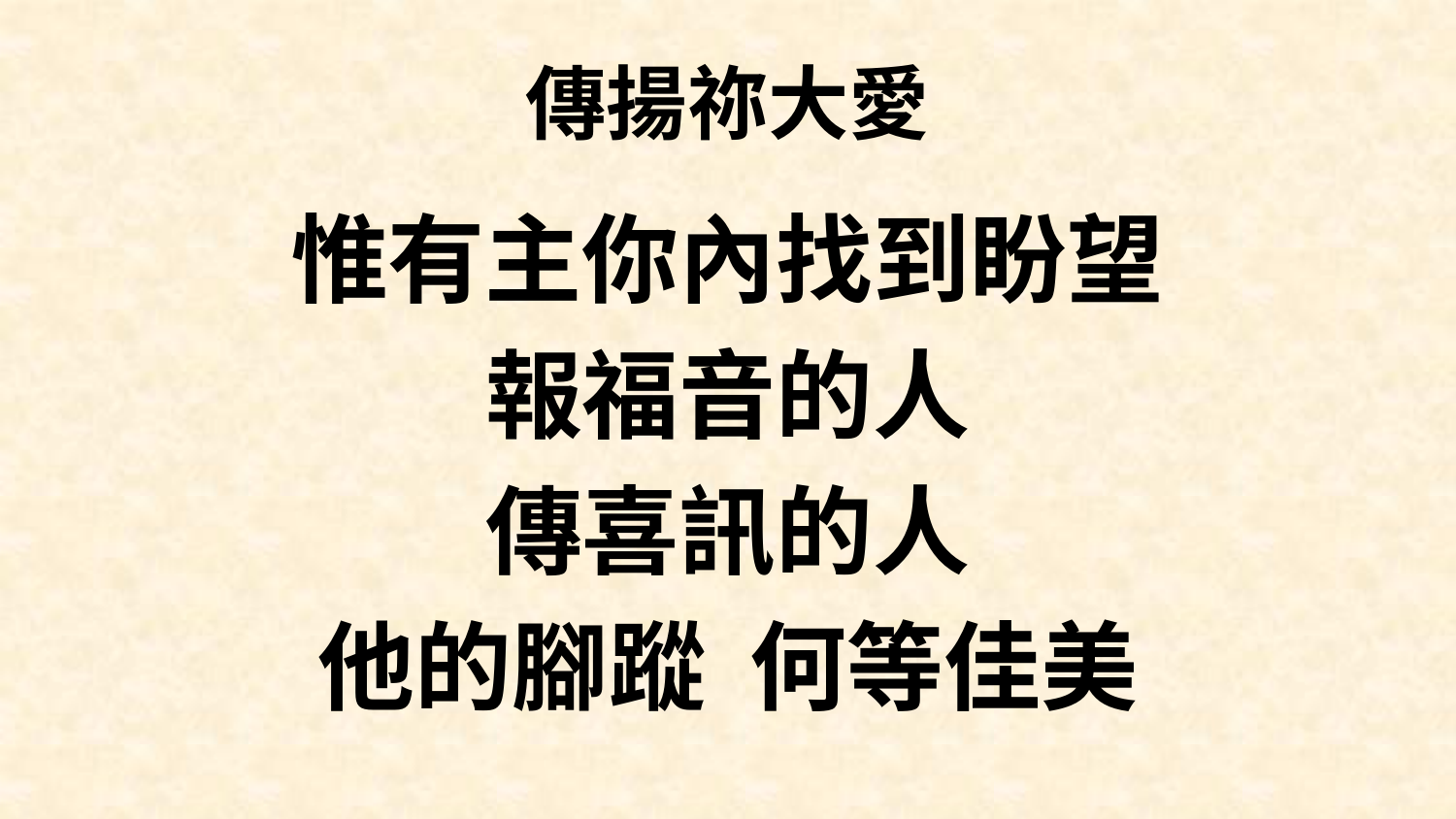

# 傳揚祢大愛
惟有主你內找到盼望
報福音的人
傳喜訊的人
他的腳蹤  何等佳美